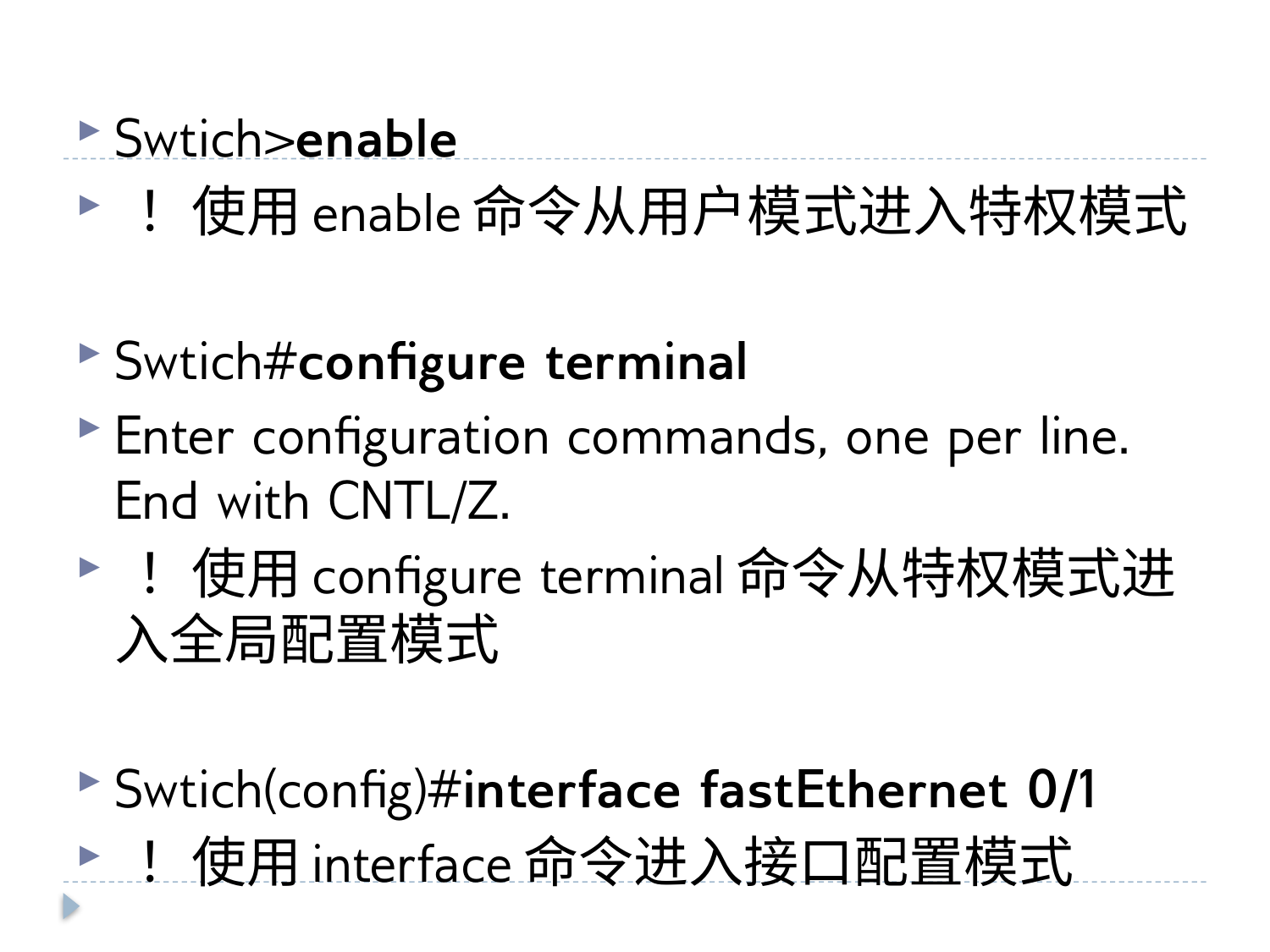

#
Swtich>enable
 ！使用enable命令从用户模式进入特权模式

Swtich#configure terminal
Enter configuration commands, one per line. End with CNTL/Z.
 ！使用configure terminal命令从特权模式进入全局配置模式

Swtich(config)#interface fastEthernet 0/1
 ！使用interface命令进入接口配置模式